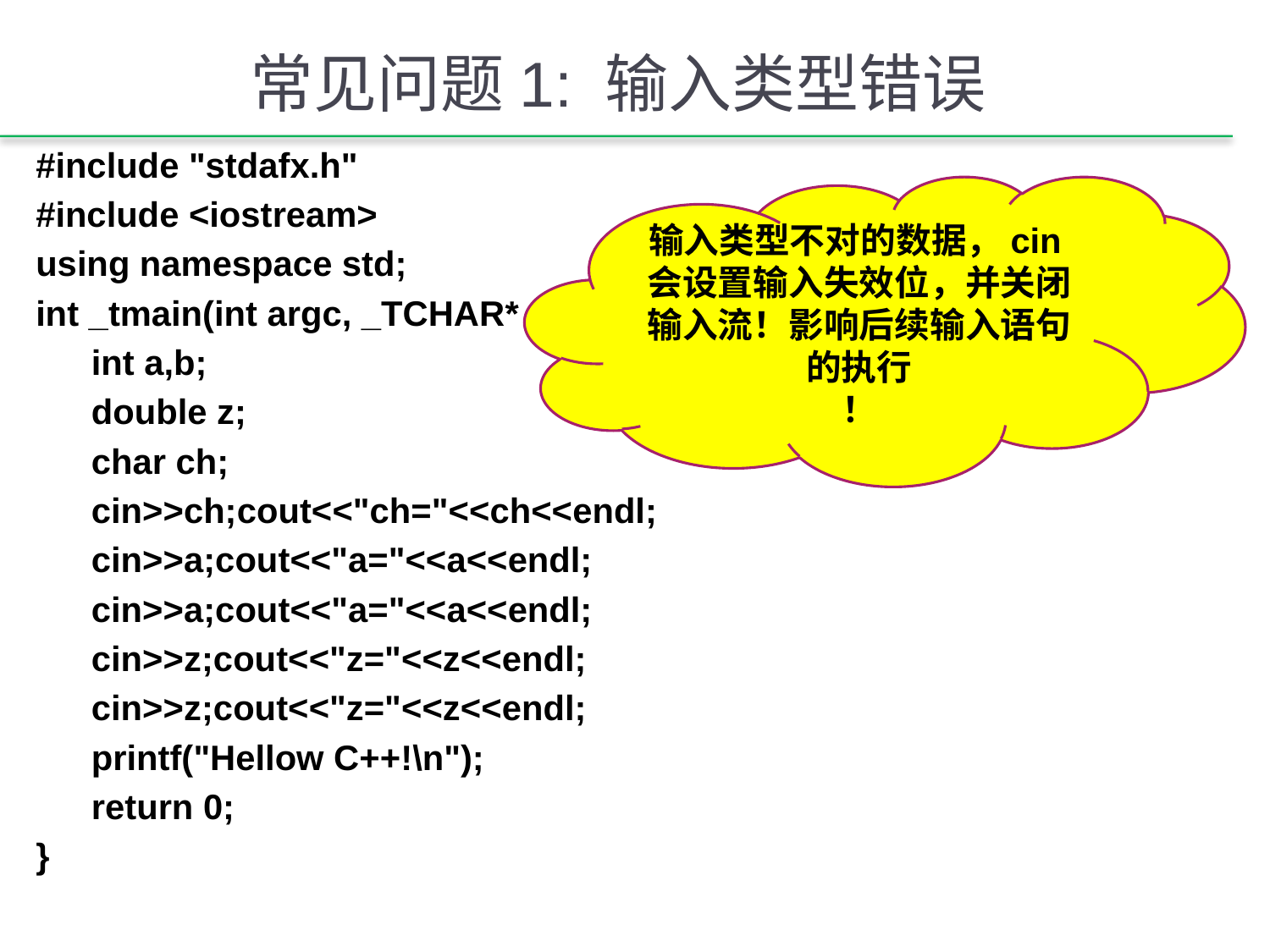

# 常见问题1: 输入类型错误
#include "stdafx.h"
#include <iostream>
using namespace std;
int _tmain(int argc, _TCHAR* argv[]){
int a,b;
double z;
char ch;
cin>>ch;cout<<"ch="<<ch<<endl;
cin>>a;cout<<"a="<<a<<endl;
cin>>a;cout<<"a="<<a<<endl;
cin>>z;cout<<"z="<<z<<endl;
cin>>z;cout<<"z="<<z<<endl;
printf("Hellow C++!\n");
return 0;
}

输入类型不对的数据，cin会设置输入失效位，并关闭输入流！影响后续输入语句的执行
！